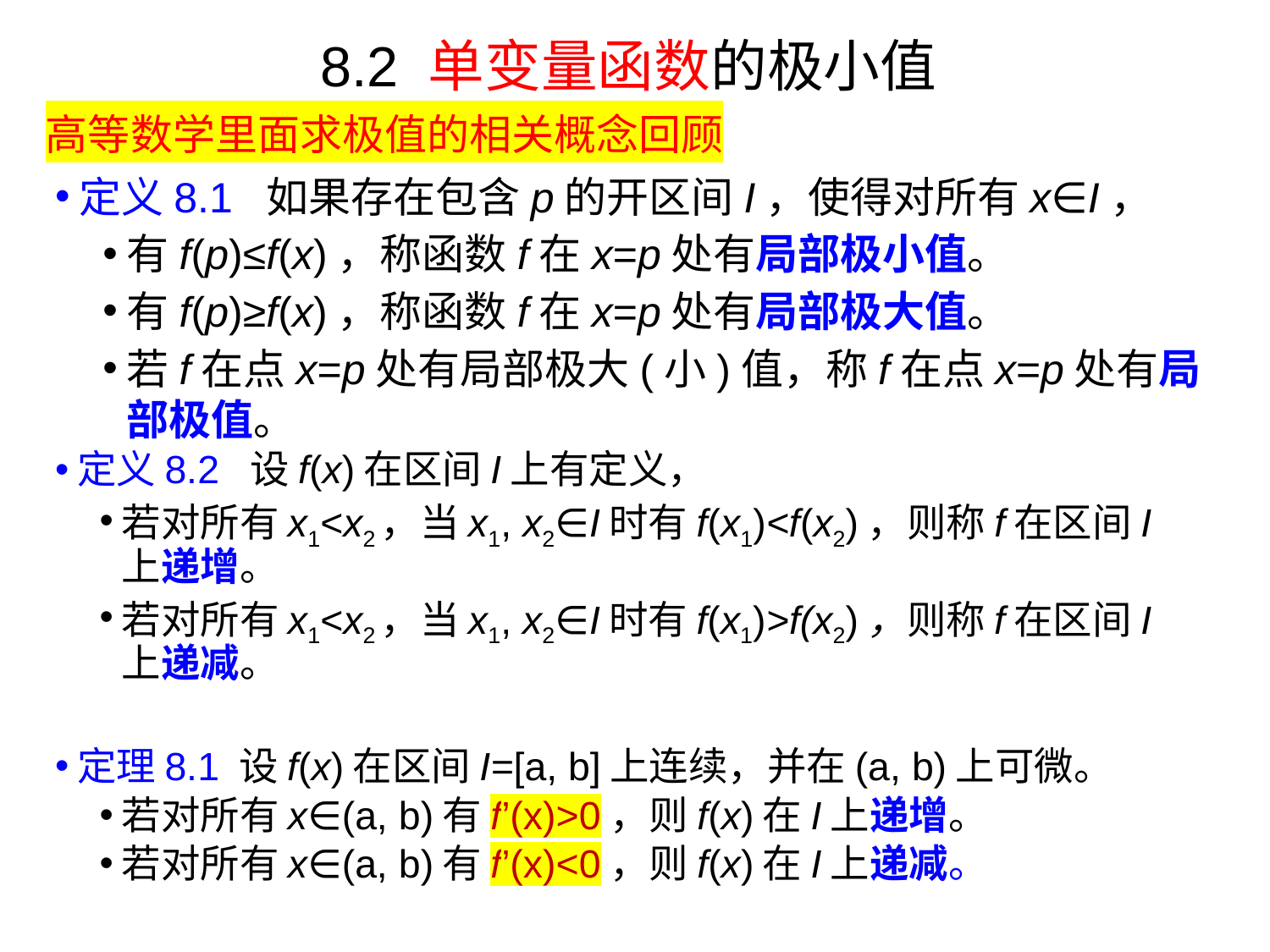

# 8.2 单变量函数的极小值
高等数学里面求极值的相关概念回顾
定义8.1  如果存在包含p的开区间I，使得对所有x∈I，
有f(p)≤f(x)，称函数f在x=p处有局部极小值。
有f(p)≥f(x)，称函数f在x=p处有局部极大值。
若f在点x=p处有局部极大(小)值，称f在点x=p处有局部极值。
定义8.2  设f(x)在区间I上有定义，
若对所有x1<x2，当x1, x2∈I时有f(x1)<f(x2)，则称f在区间I上递增。
若对所有x1<x2，当x1, x2∈I时有f(x1)>f(x2)，则称f在区间I上递减。

定理8.1 设f(x)在区间I=[a, b]上连续，并在(a, b)上可微。
若对所有x∈(a, b)有f’(x)>0，则f(x)在I上递增。
若对所有x∈(a, b)有f’(x)<0，则f(x)在I上递减。